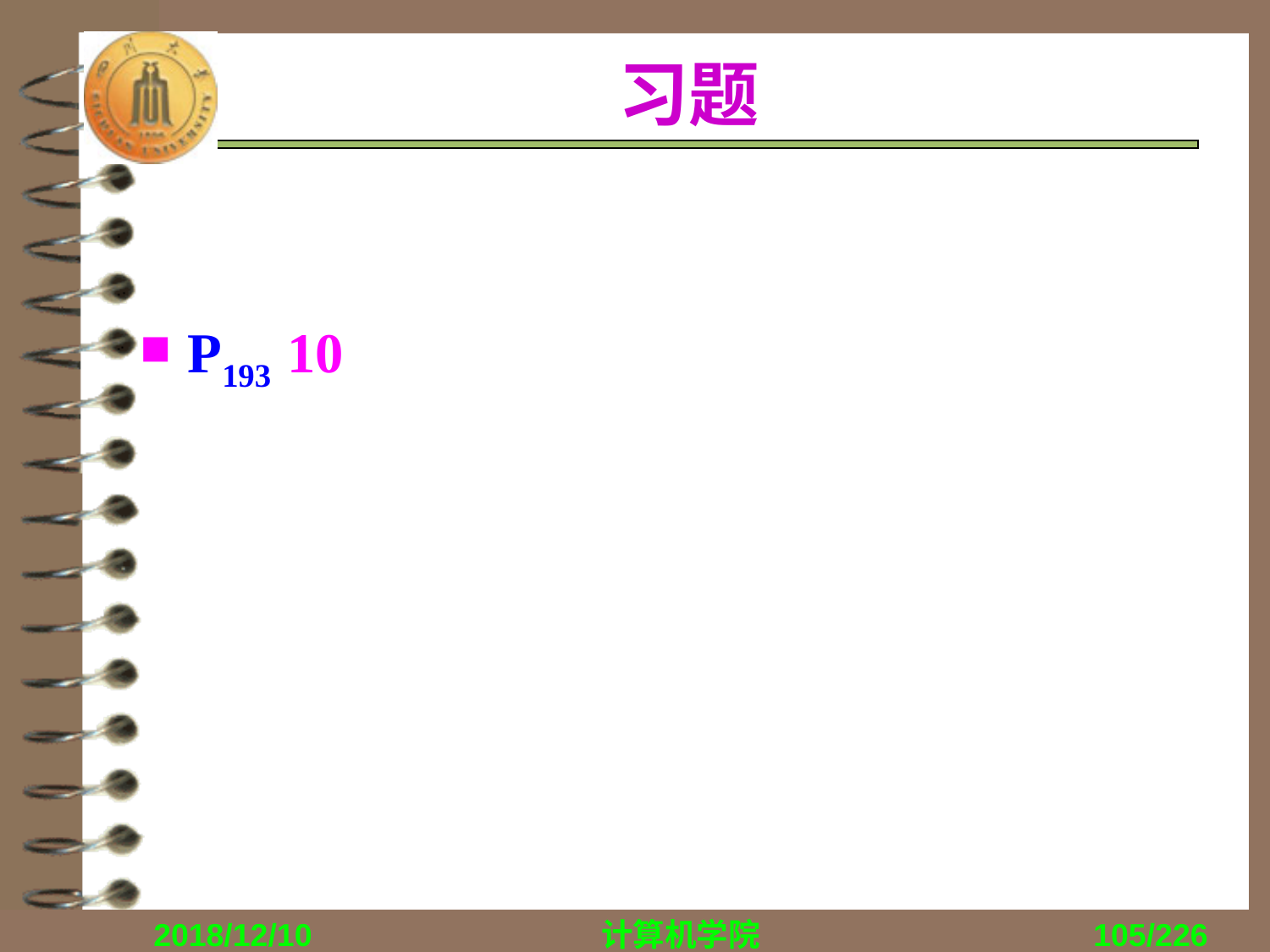

# 习题
P193  10
2018/12/10
计算机学院
105/226